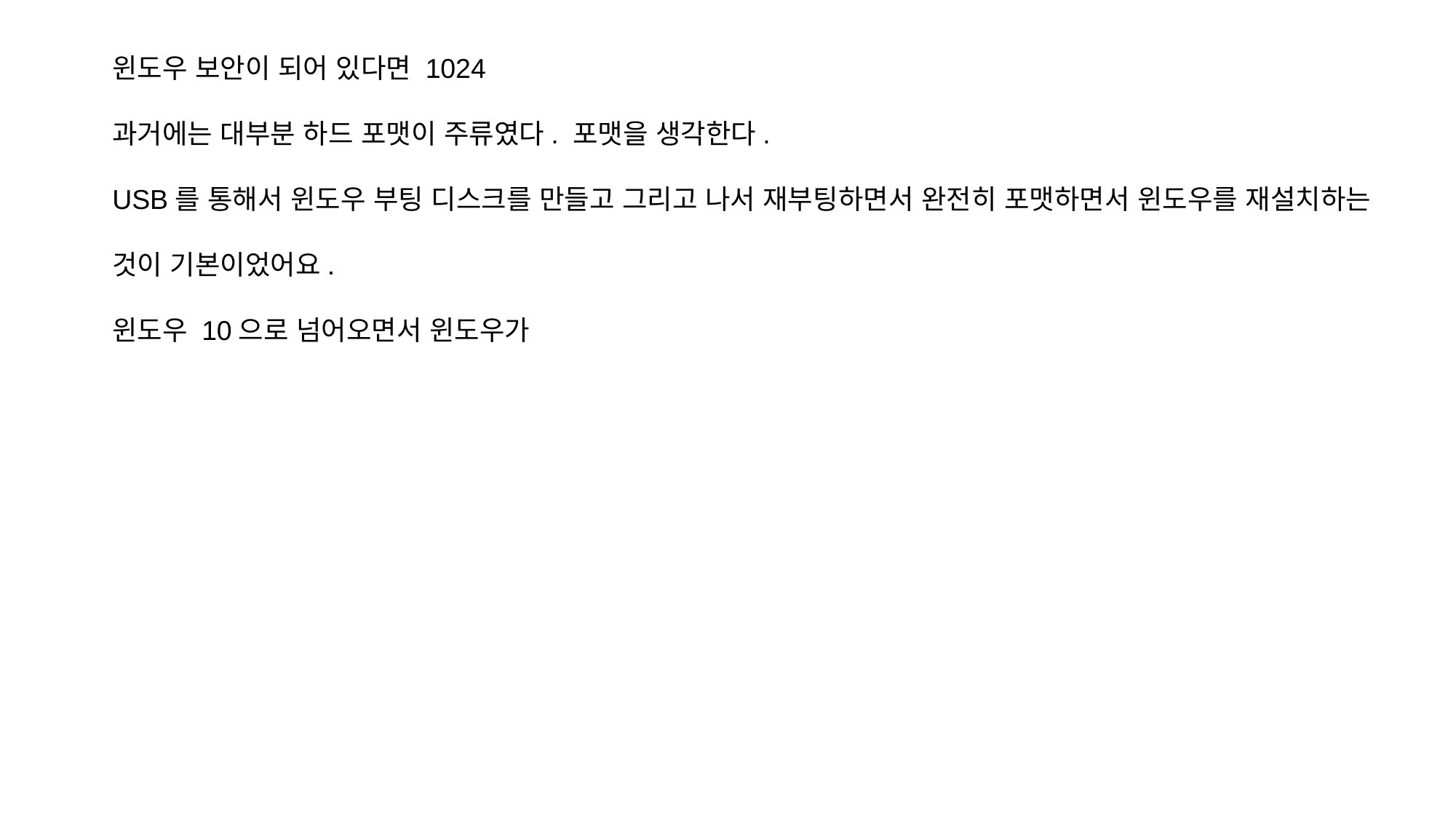

윈도우 보안이 되어 있다면 1024

과거에는 대부분 하드 포맷이 주류였다. 포맷을 생각한다.

USB를 통해서 윈도우 부팅 디스크를 만들고 그리고 나서 재부팅하면서 완전히 포맷하면서 윈도우를 재설치하는

것이 기본이었어요.

윈도우 10으로 넘어오면서 윈도우가